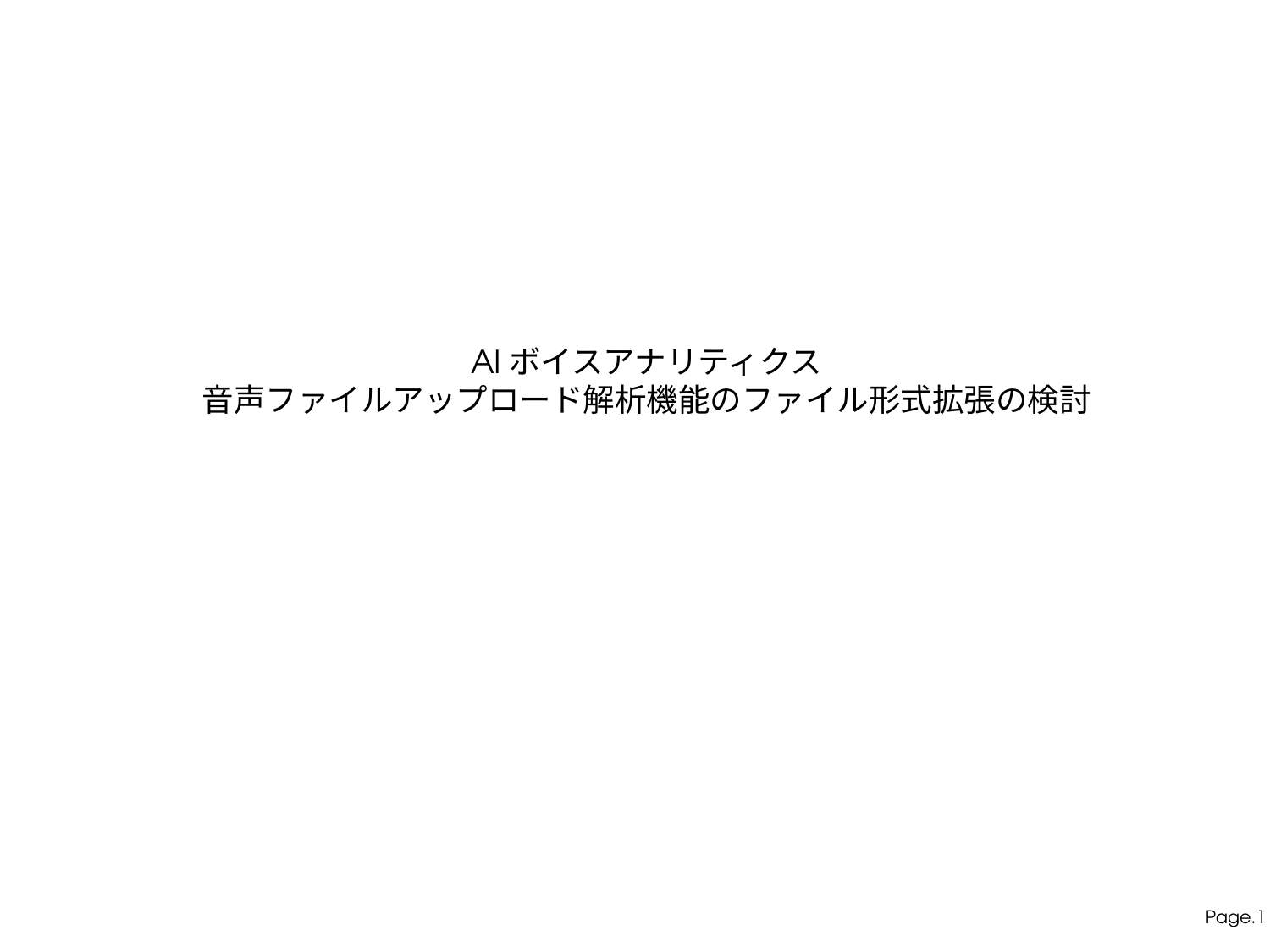

AIボイスアナリティクス
音声ファイルアップロード解析機能のファイル形式拡張の検討